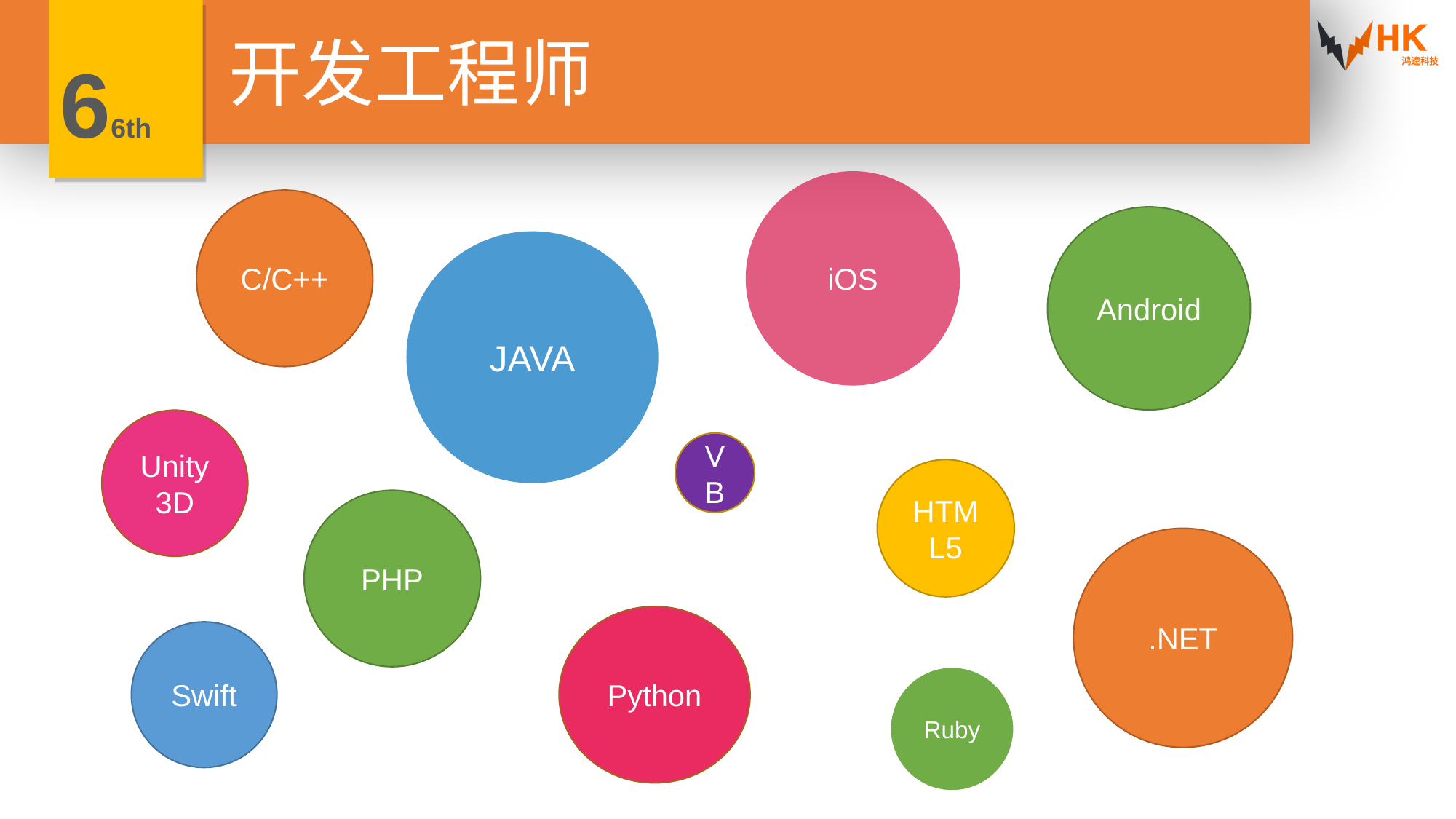

开发工程师
66th
iOS
C/C++
Android
JAVA
Unity3D
VB
HTML5
PHP
.NET
Python
Swift
Ruby